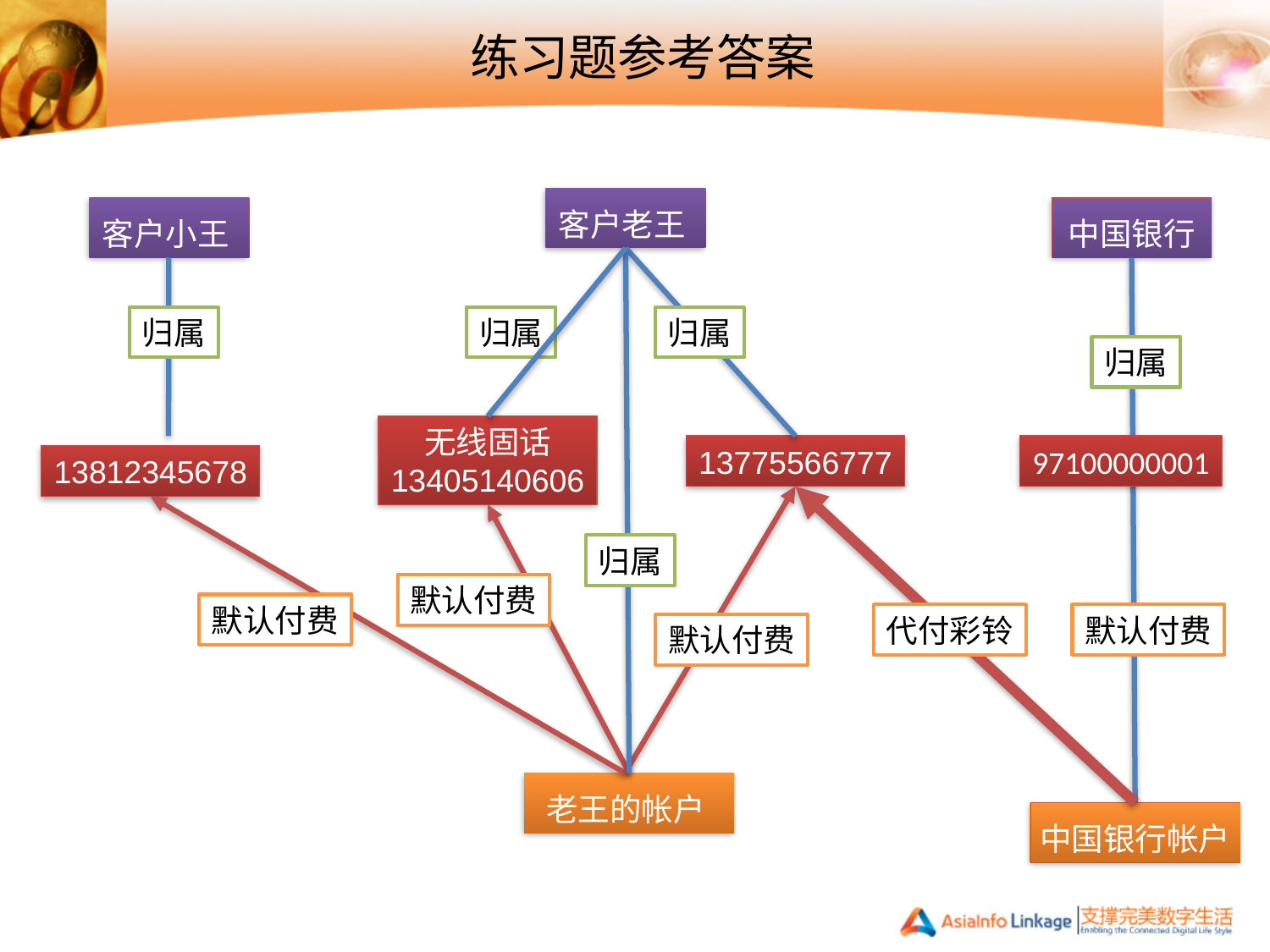

练习题参考答案
客户老王
客户小王
中国银行
归属
归属
归属
归属
无线固话
13405140606
13775566777
97100000001
13812345678
归属
默认付费
默认付费
代付彩铃
默认付费
默认付费
老王的帐户
中国银行帐户